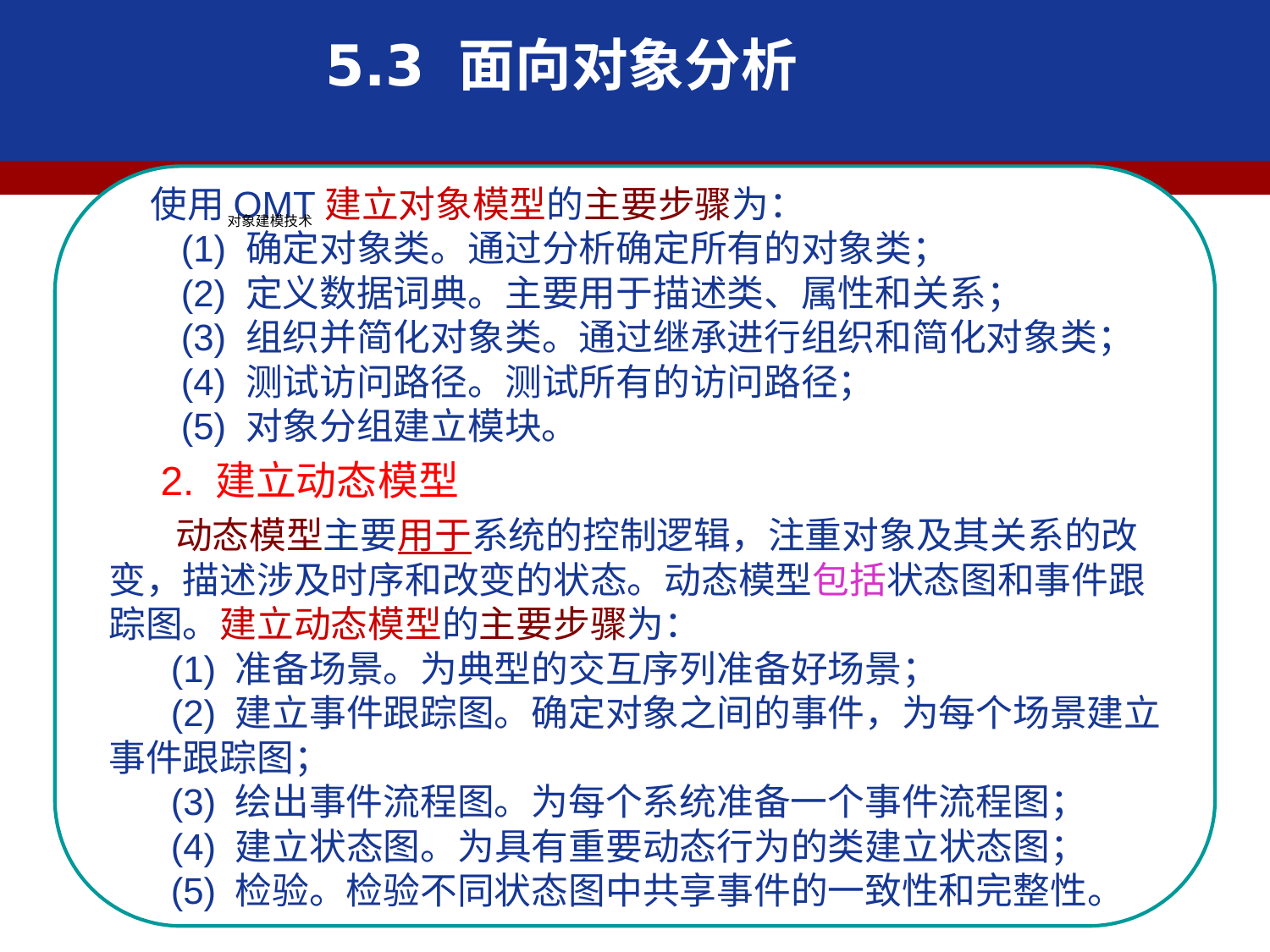

5.3 面向对象分析

    使用OMT建立对象模型的主要步骤为：
       (1) 确定对象类。通过分析确定所有的对象类；
       (2) 定义数据词典。主要用于描述类、属性和关系；
       (3) 组织并简化对象类。通过继承进行组织和简化对象类；
       (4) 测试访问路径。测试所有的访问路径；
       (5) 对象分组建立模块。
     2. 建立动态模型
       动态模型主要用于系统的控制逻辑，注重对象及其关系的改变，描述涉及时序和改变的状态。动态模型包括状态图和事件跟踪图。建立动态模型的主要步骤为：
      (1) 准备场景。为典型的交互序列准备好场景；
      (2) 建立事件跟踪图。确定对象之间的事件，为每个场景建立事件跟踪图；
      (3) 绘出事件流程图。为每个系统准备一个事件流程图；
      (4) 建立状态图。为具有重要动态行为的类建立状态图；
      (5) 检验。检验不同状态图中共享事件的一致性和完整性。
对象建模技术